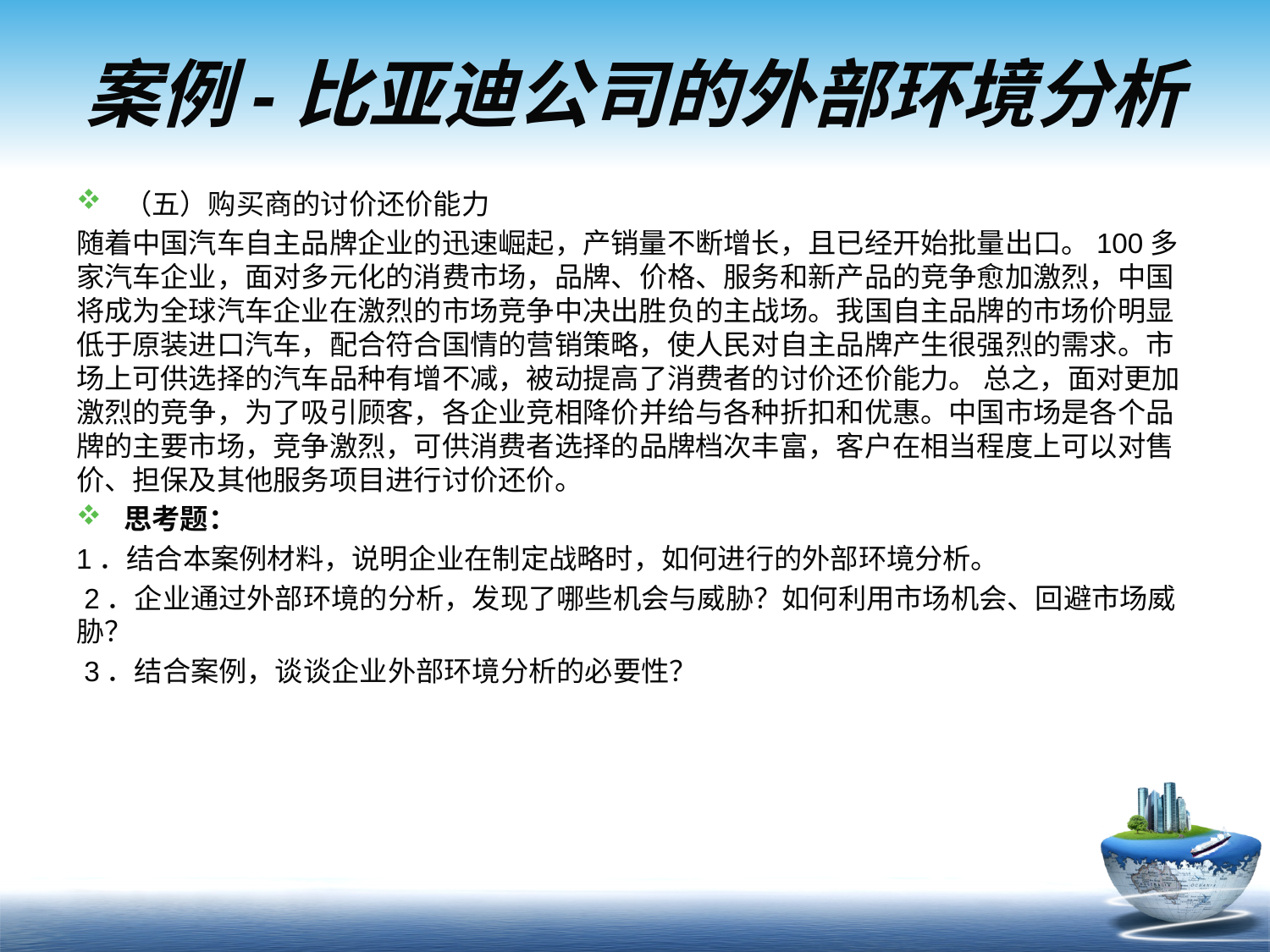

# 案例-比亚迪公司的外部环境分析
（五）购买商的讨价还价能力
随着中国汽车自主品牌企业的迅速崛起，产销量不断增长，且已经开始批量出口。100多家汽车企业，面对多元化的消费市场，品牌、价格、服务和新产品的竞争愈加激烈，中国将成为全球汽车企业在激烈的市场竞争中决出胜负的主战场。我国自主品牌的市场价明显低于原装进口汽车，配合符合国情的营销策略，使人民对自主品牌产生很强烈的需求。市场上可供选择的汽车品种有增不减，被动提高了消费者的讨价还价能力。 总之，面对更加激烈的竞争，为了吸引顾客，各企业竞相降价并给与各种折扣和优惠。中国市场是各个品牌的主要市场，竞争激烈，可供消费者选择的品牌档次丰富，客户在相当程度上可以对售价、担保及其他服务项目进行讨价还价。
思考题：
1．结合本案例材料，说明企业在制定战略时，如何进行的外部环境分析。
 2．企业通过外部环境的分析，发现了哪些机会与威胁？如何利用市场机会、回避市场威胁？
 3．结合案例，谈谈企业外部环境分析的必要性？